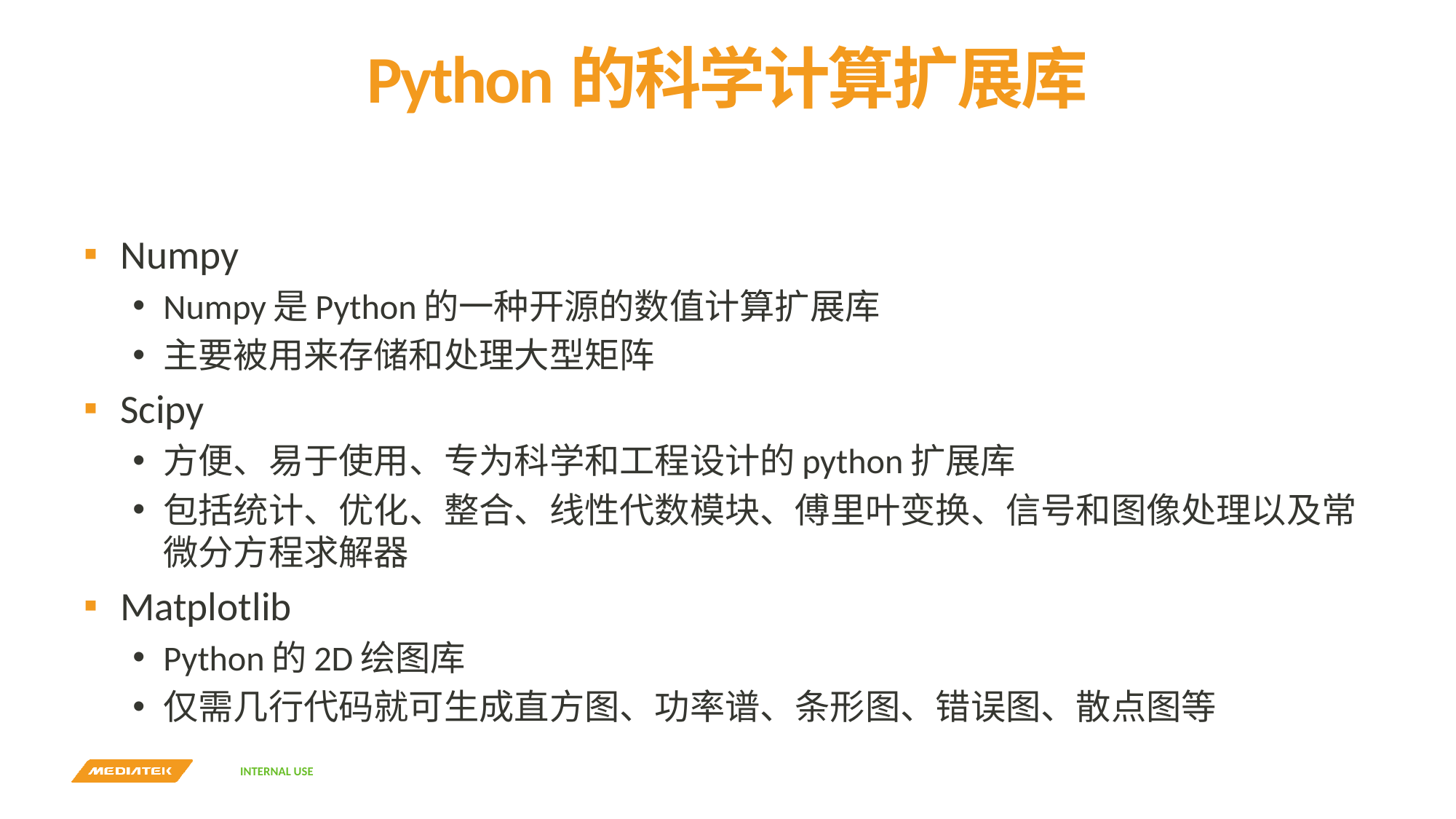

# Python的科学计算扩展库
Numpy
Numpy是Python的一种开源的数值计算扩展库
主要被用来存储和处理大型矩阵
Scipy
方便、易于使用、专为科学和工程设计的python扩展库
包括统计、优化、整合、线性代数模块、傅里叶变换、信号和图像处理以及常微分方程求解器
Matplotlib
Python的2D绘图库
仅需几行代码就可生成直方图、功率谱、条形图、错误图、散点图等